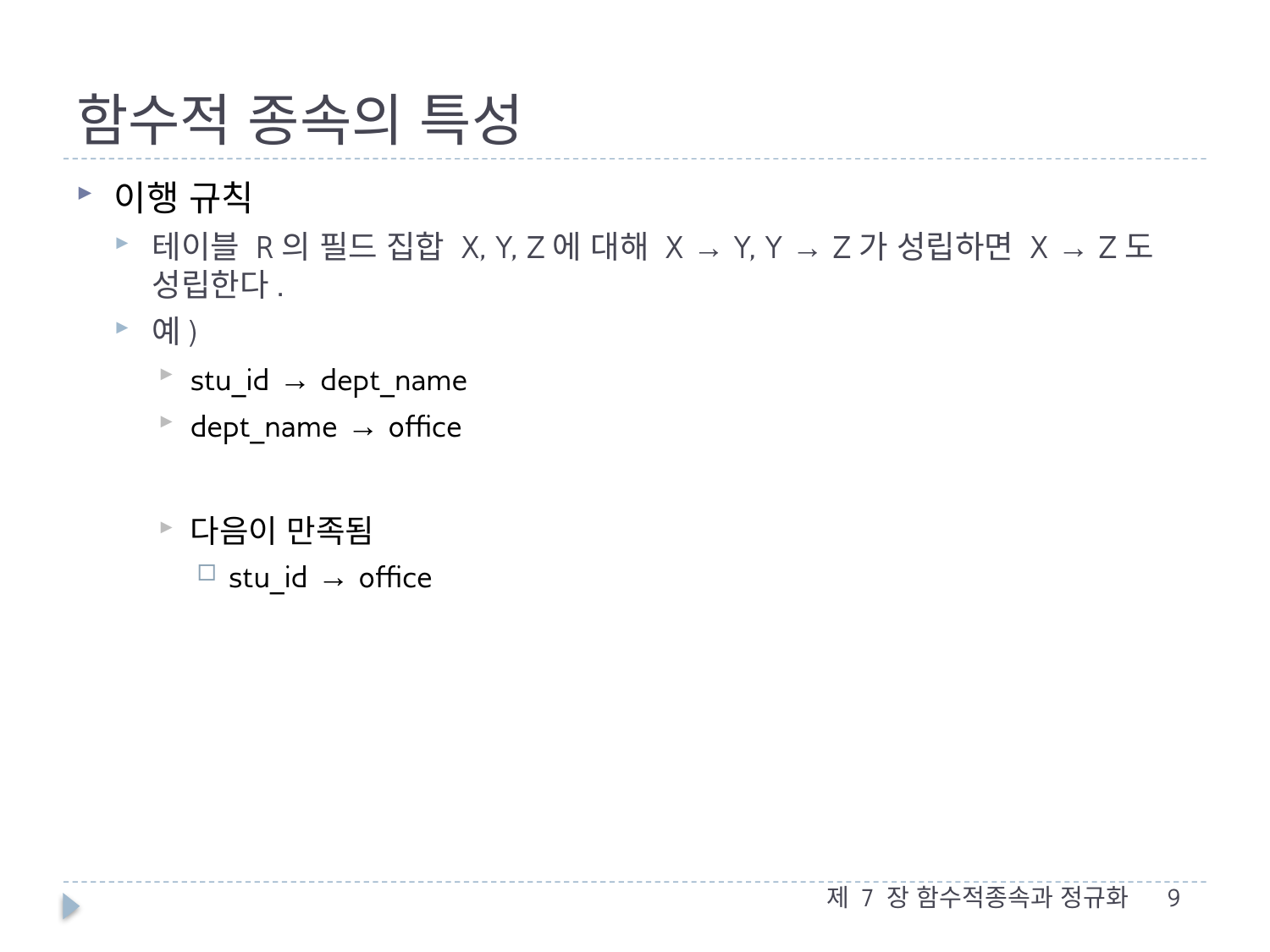

# 함수적 종속의 특성
이행 규칙
테이블 R의 필드 집합 X, Y, Z에 대해 X → Y, Y → Z가 성립하면 X → Z도 성립한다.
예)
stu_id → dept_name
dept_name → office

다음이 만족됨
stu_id → office

제 7 장 함수적종속과 정규화
9